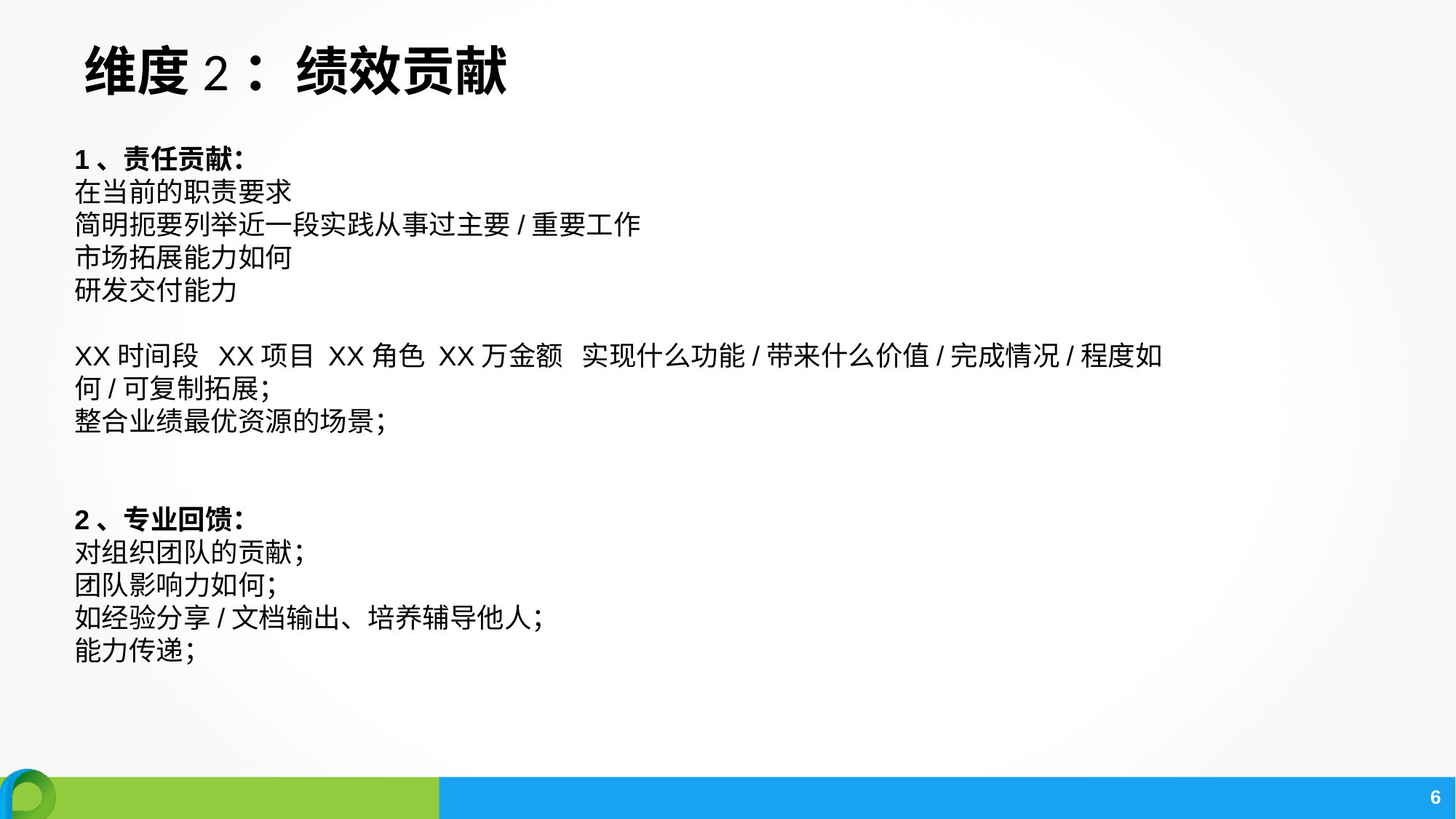

维度2：绩效贡献
1、责任贡献：
在当前的职责要求
简明扼要列举近一段实践从事过主要/重要工作
市场拓展能力如何
研发交付能力

XX时间段  XX项目 XX角色 XX万金额   实现什么功能/带来什么价值/完成情况/程度如何/可复制拓展；
整合业绩最优资源的场景；

2、专业回馈：
对组织团队的贡献；
团队影响力如何；
如经验分享/文档输出、培养辅导他人；
能力传递；